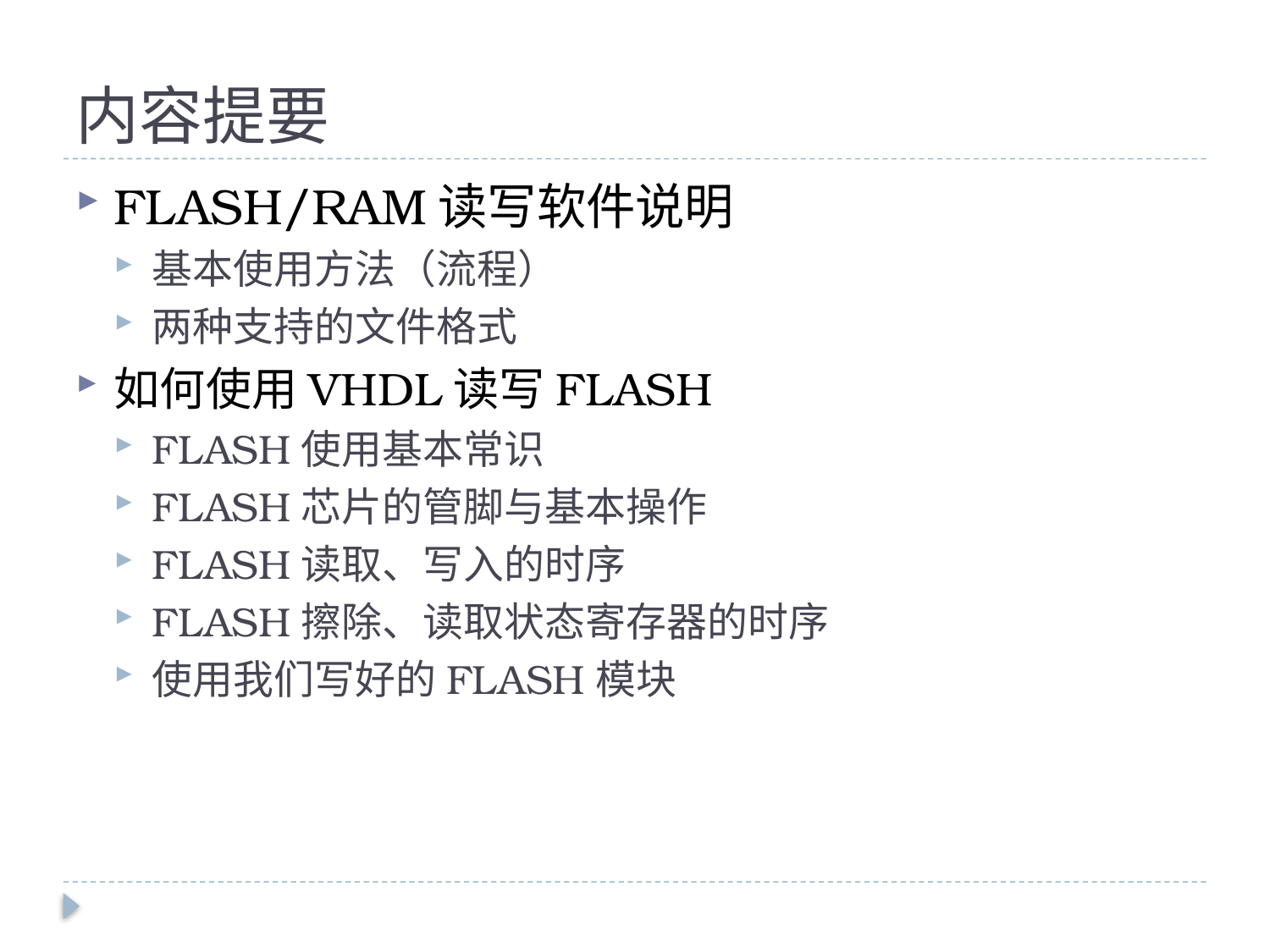

# 内容提要
FLASH/RAM读写软件说明
基本使用方法（流程）
两种支持的文件格式
如何使用VHDL读写FLASH
FLASH使用基本常识
FLASH芯片的管脚与基本操作
FLASH读取、写入的时序
FLASH擦除、读取状态寄存器的时序
使用我们写好的FLASH模块